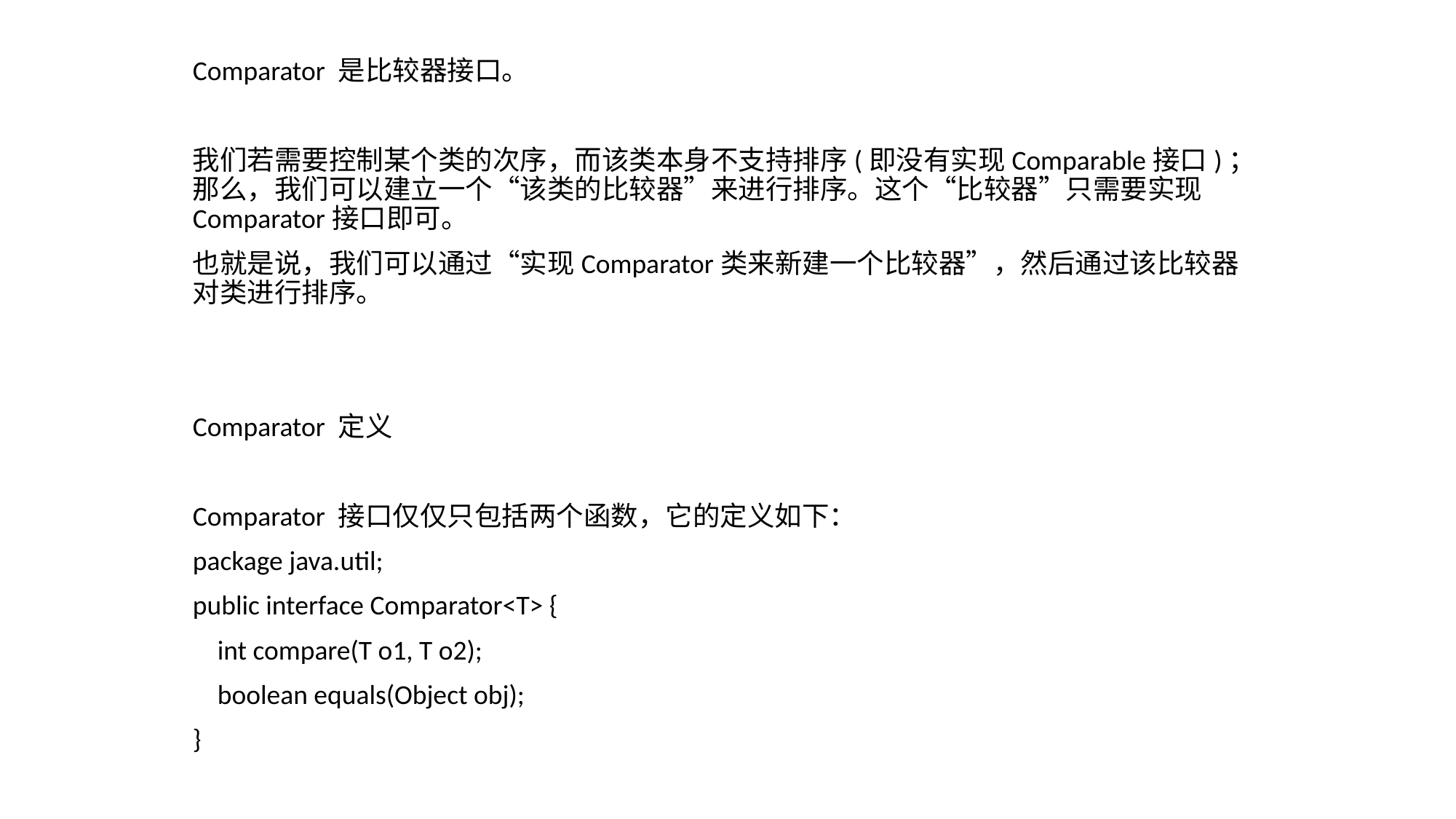

Comparator 是比较器接口。

我们若需要控制某个类的次序，而该类本身不支持排序(即没有实现Comparable接口)；那么，我们可以建立一个“该类的比较器”来进行排序。这个“比较器”只需要实现Comparator接口即可。
也就是说，我们可以通过“实现Comparator类来新建一个比较器”，然后通过该比较器对类进行排序。

Comparator 定义

Comparator 接口仅仅只包括两个函数，它的定义如下：
package java.util;
public interface Comparator<T> {
    int compare(T o1, T o2);
    boolean equals(Object obj);
}